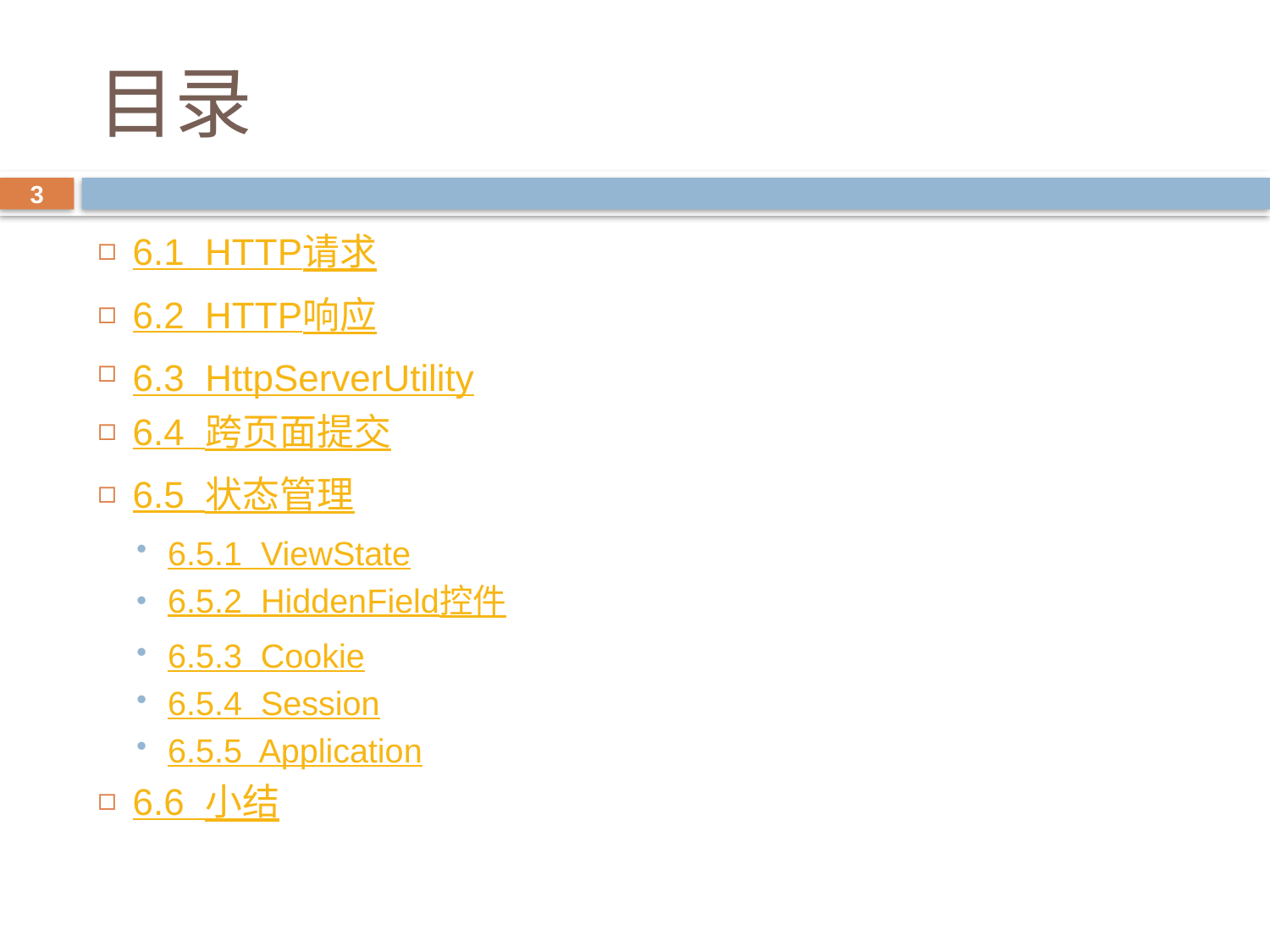

# 目录
3
6.1  HTTP请求
6.2  HTTP响应
6.3  HttpServerUtility
6.4  跨页面提交
6.5  状态管理
6.5.1  ViewState
6.5.2  HiddenField控件
6.5.3  Cookie
6.5.4  Session
6.5.5  Application
6.6  小结